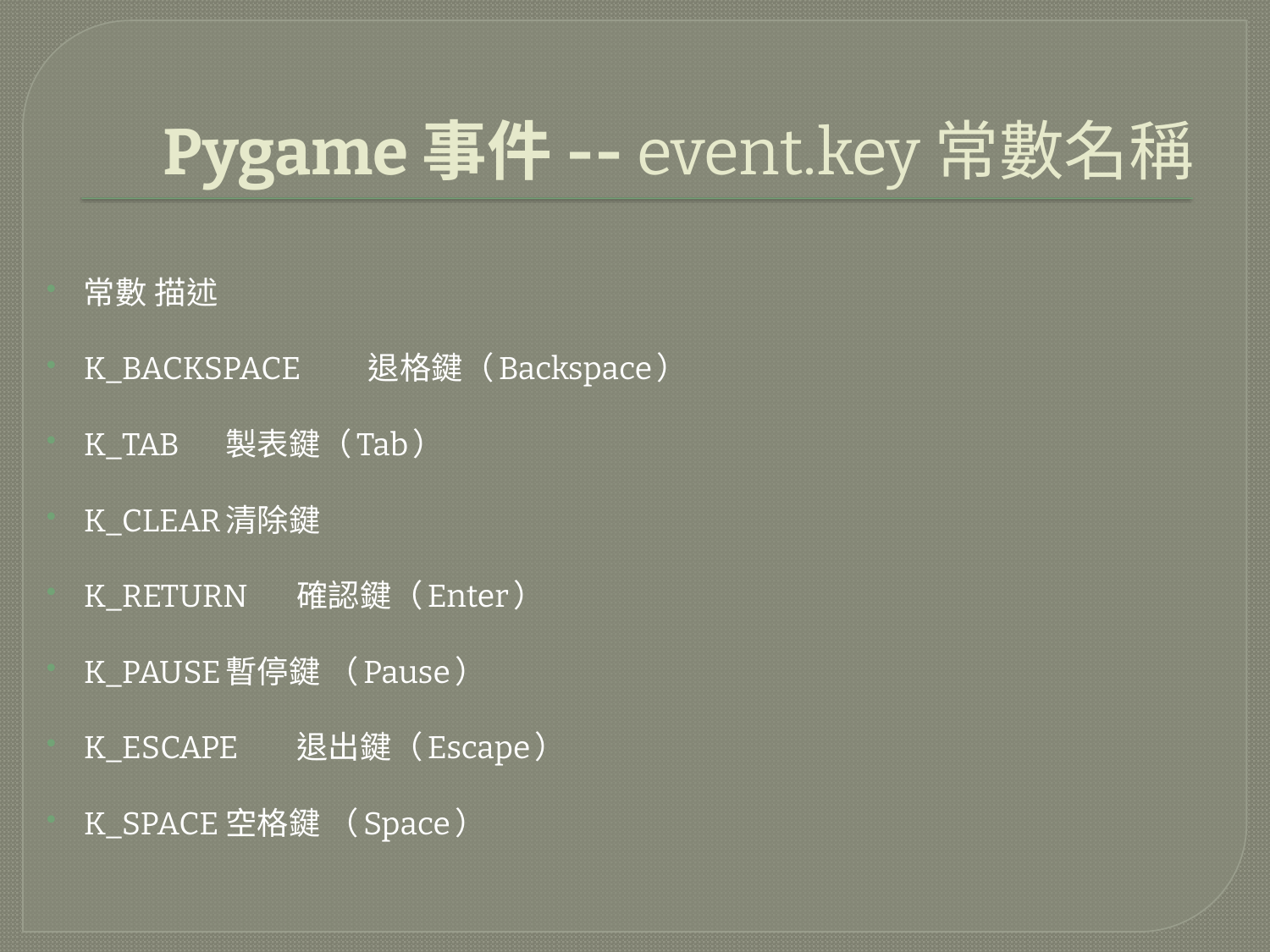

# Pygame事件-- event.key常數名稱
常數			描述
K_BACKSPACE		退格鍵（Backspace）
K_TAB			製表鍵（Tab）
K_CLEAR			清除鍵
K_RETURN			確認鍵（Enter）
K_PAUSE			暫停鍵 （Pause）
K_ESCAPE			退出鍵（Escape）
K_SPACE			空格鍵 （Space）